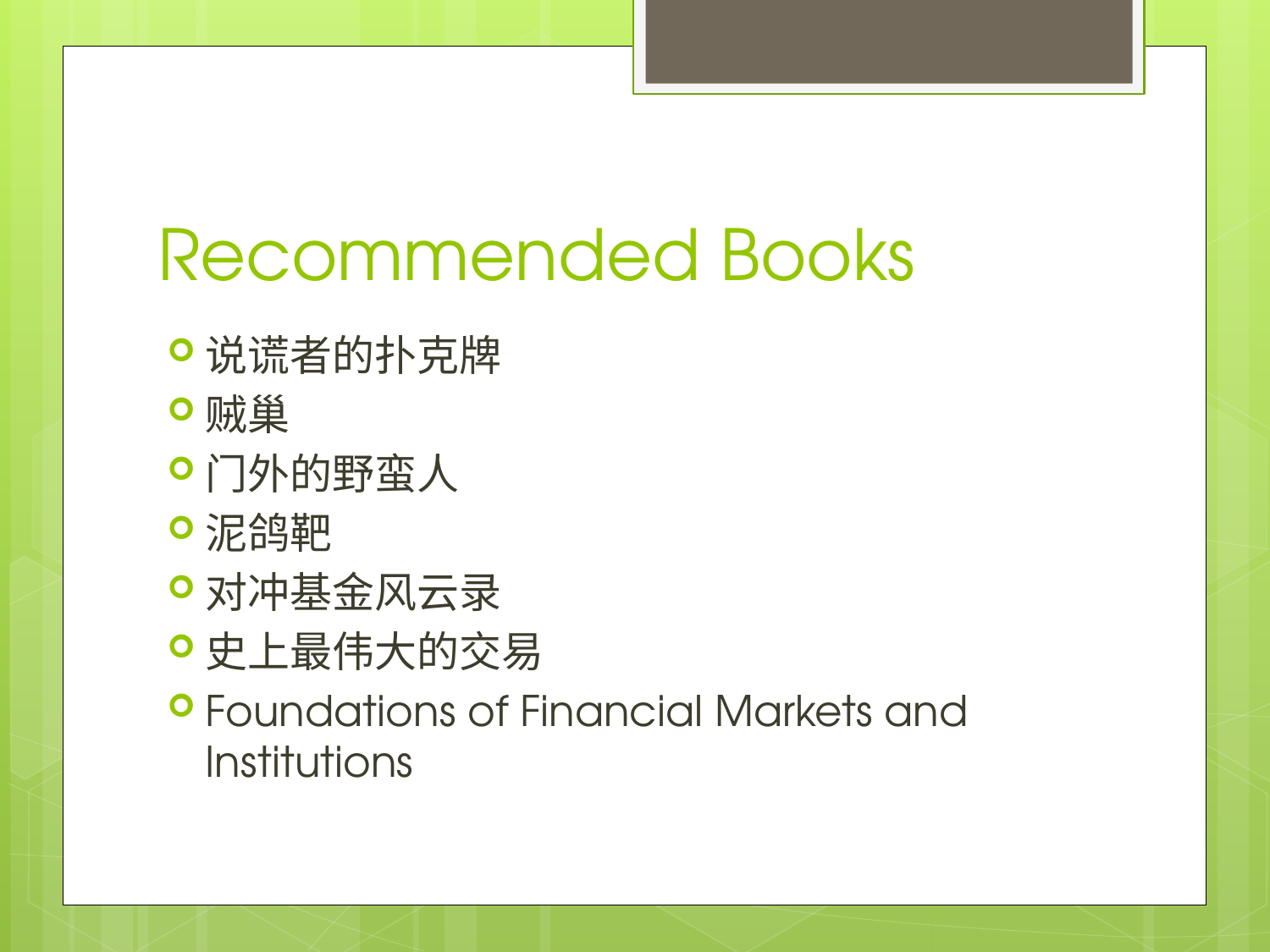

# Recommended Books
说谎者的扑克牌
贼巢
门外的野蛮人
泥鸽靶
对冲基金风云录
史上最伟大的交易
Foundations of Financial Markets and Institutions